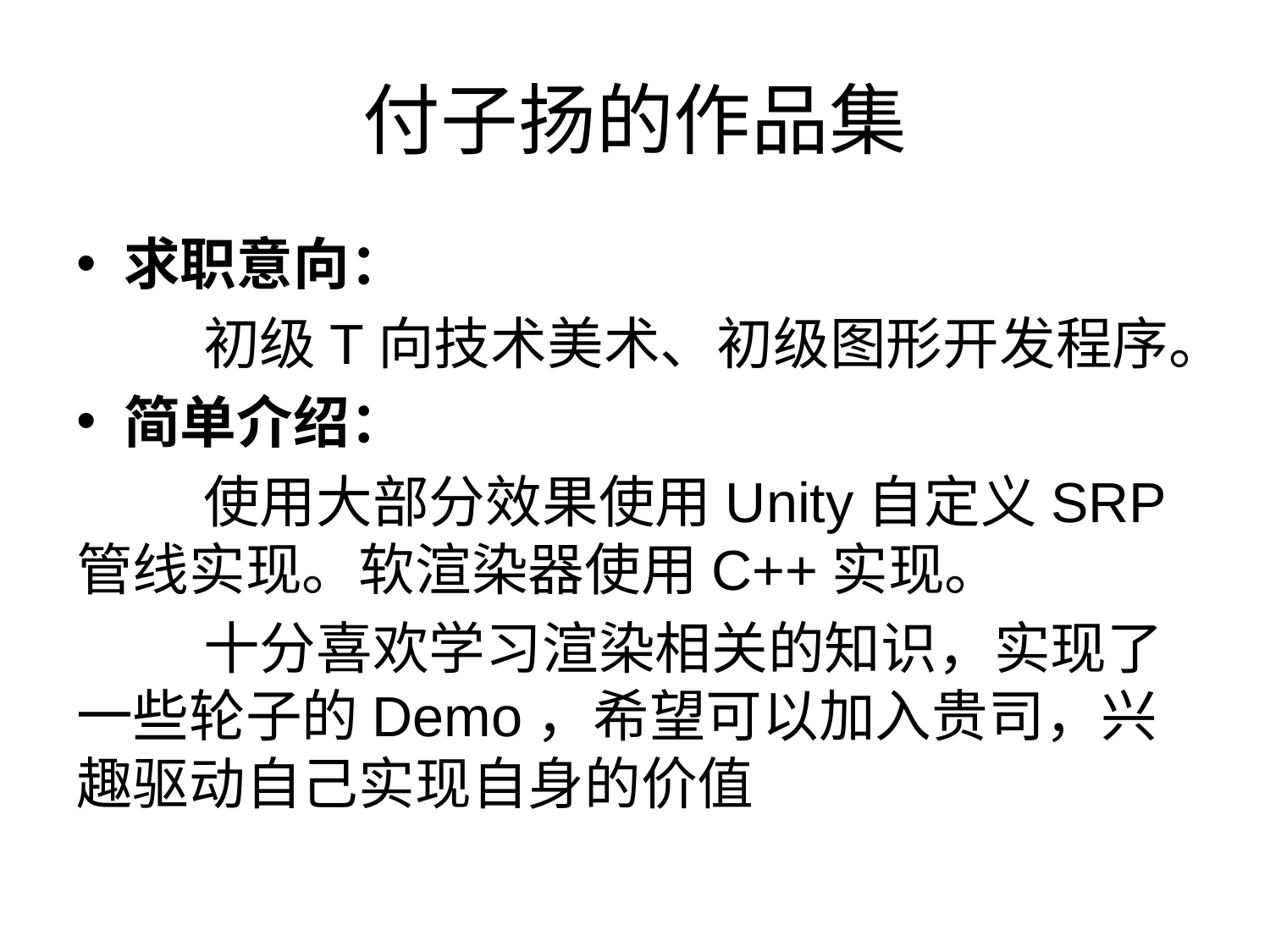

# 付子扬的作品集
求职意向：
	初级T向技术美术、初级图形开发程序。
简单介绍：
	使用大部分效果使用Unity自定义SRP管线实现。软渲染器使用C++实现。
	十分喜欢学习渲染相关的知识，实现了一些轮子的Demo，希望可以加入贵司，兴趣驱动自己实现自身的价值